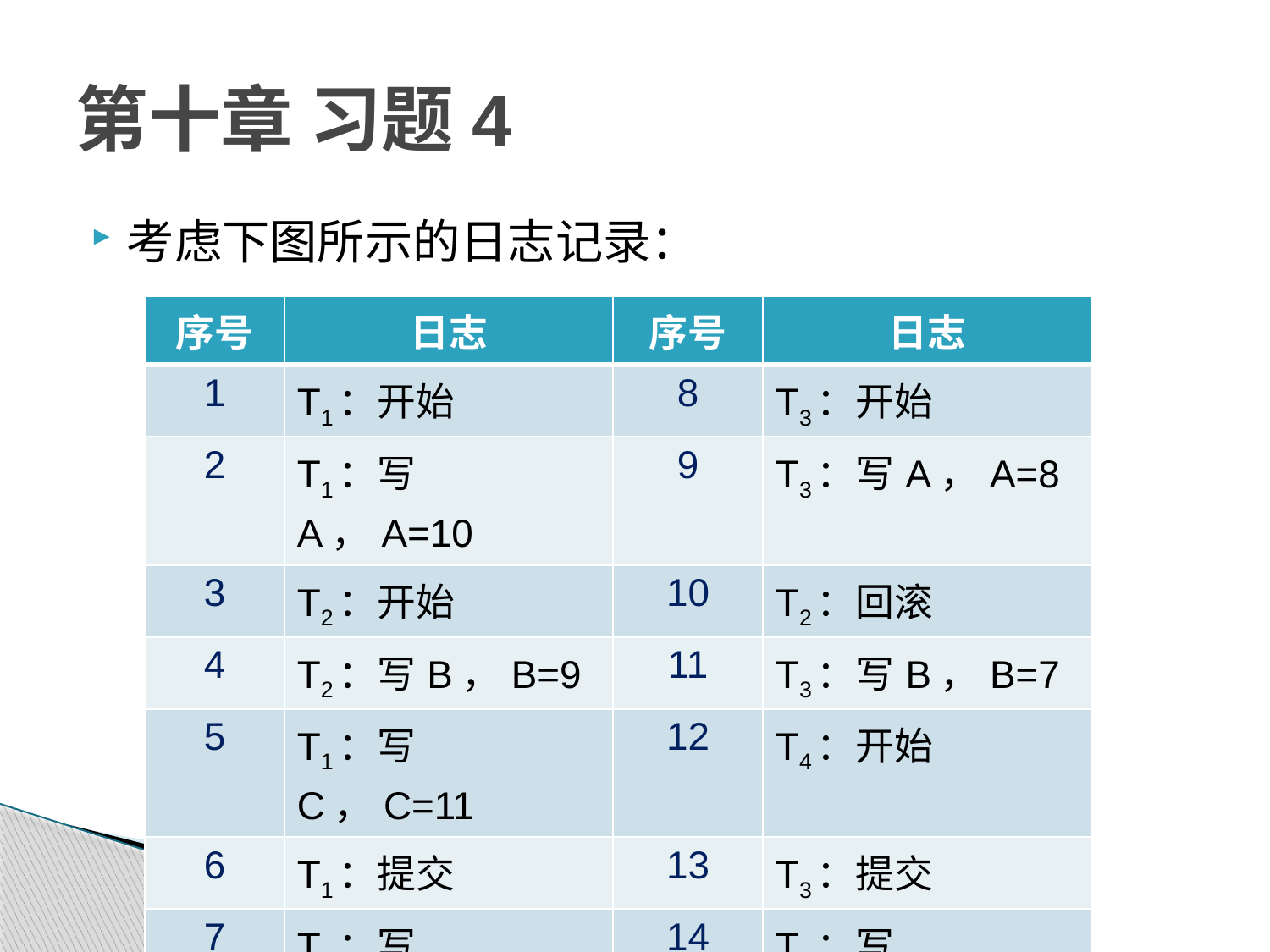

# 第十章 习题4
考虑下图所示的日志记录：

| 序号 | 日志 | 序号 | 日志 |
| --- | --- | --- | --- |
| 1 | T1：开始 | 8 | T3：开始 |
| 2 | T1：写A，A=10 | 9 | T3：写A，A=8 |
| 3 | T2：开始 | 10 | T2：回滚 |
| 4 | T2：写B，B=9 | 11 | T3：写B，B=7 |
| 5 | T1：写C，C=11 | 12 | T4：开始 |
| 6 | T1：提交 | 13 | T3：提交 |
| 7 | T2：写C，C=13 | 14 | T4：写C，C=12 |